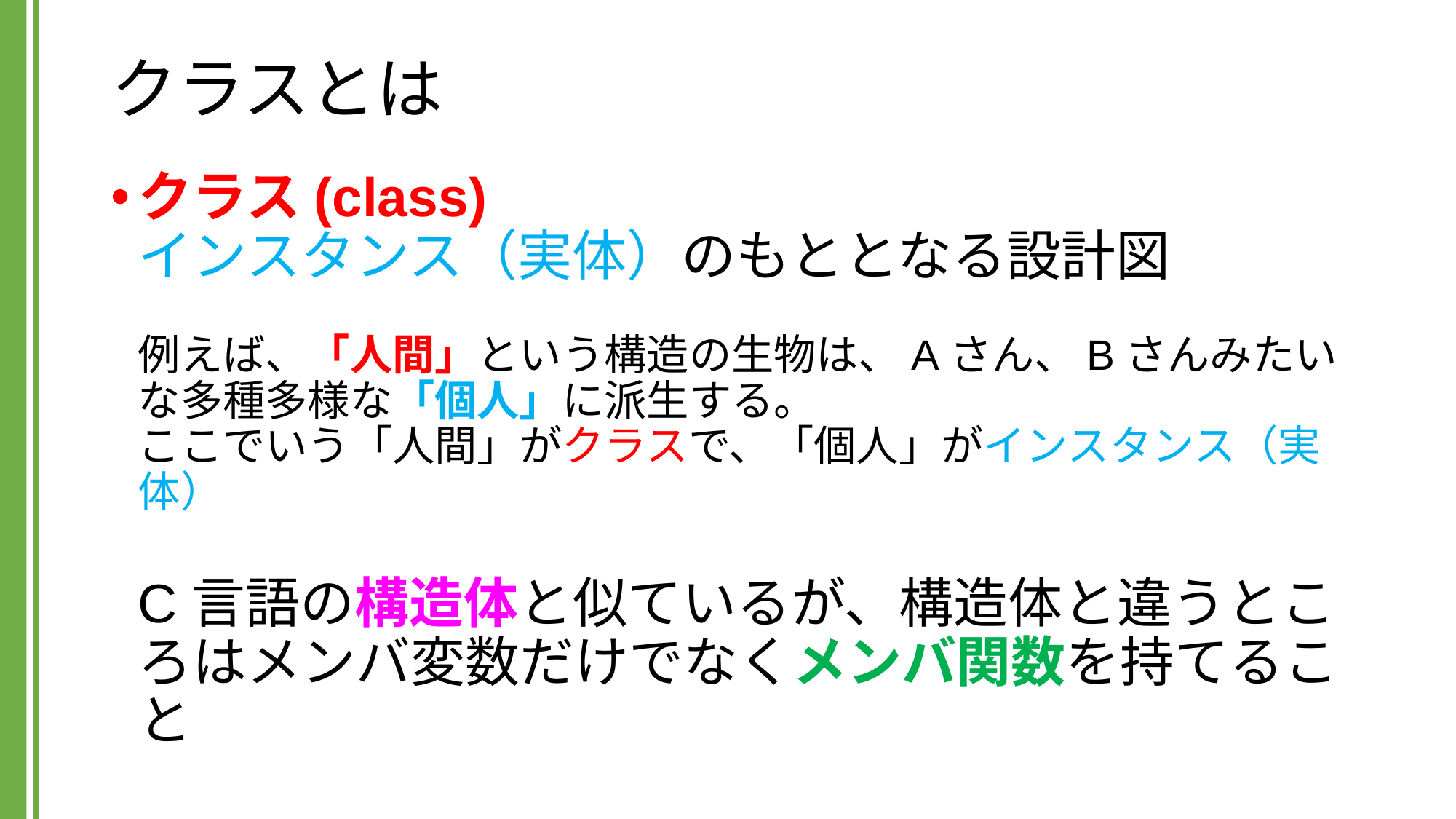

# クラスとは
クラス(class)
インスタンス（実体）のもととなる設計図
例えば、「人間」という構造の生物は、Aさん、Bさんみたいな多種多様な「個人」に派生する。
ここでいう「人間」がクラスで、「個人」がインスタンス（実体）
C言語の構造体と似ているが、構造体と違うところはメンバ変数だけでなくメンバ関数を持てること